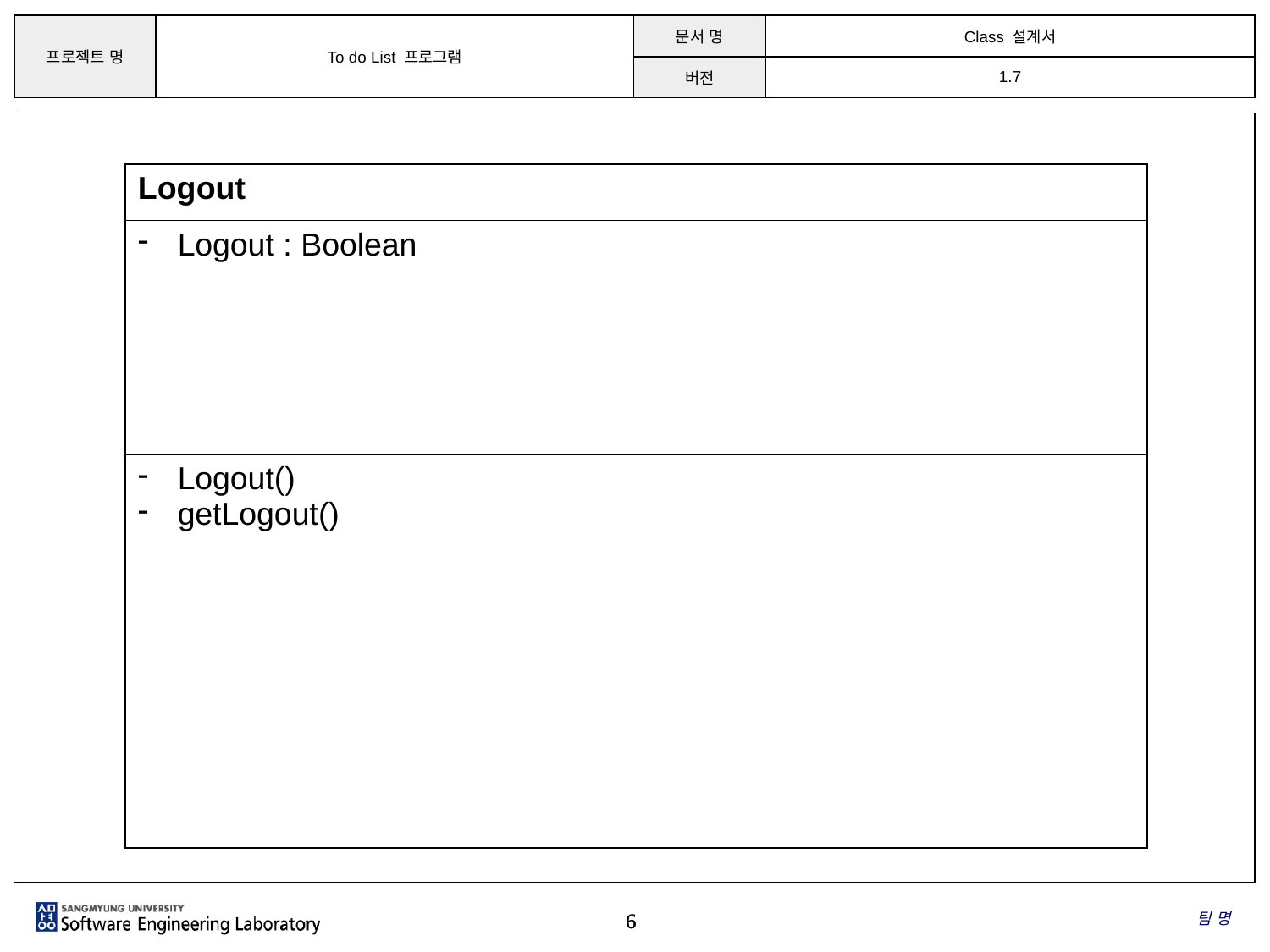

| Logout |
| --- |
| Logout : Boolean |
| Logout() getLogout() |
팀 명